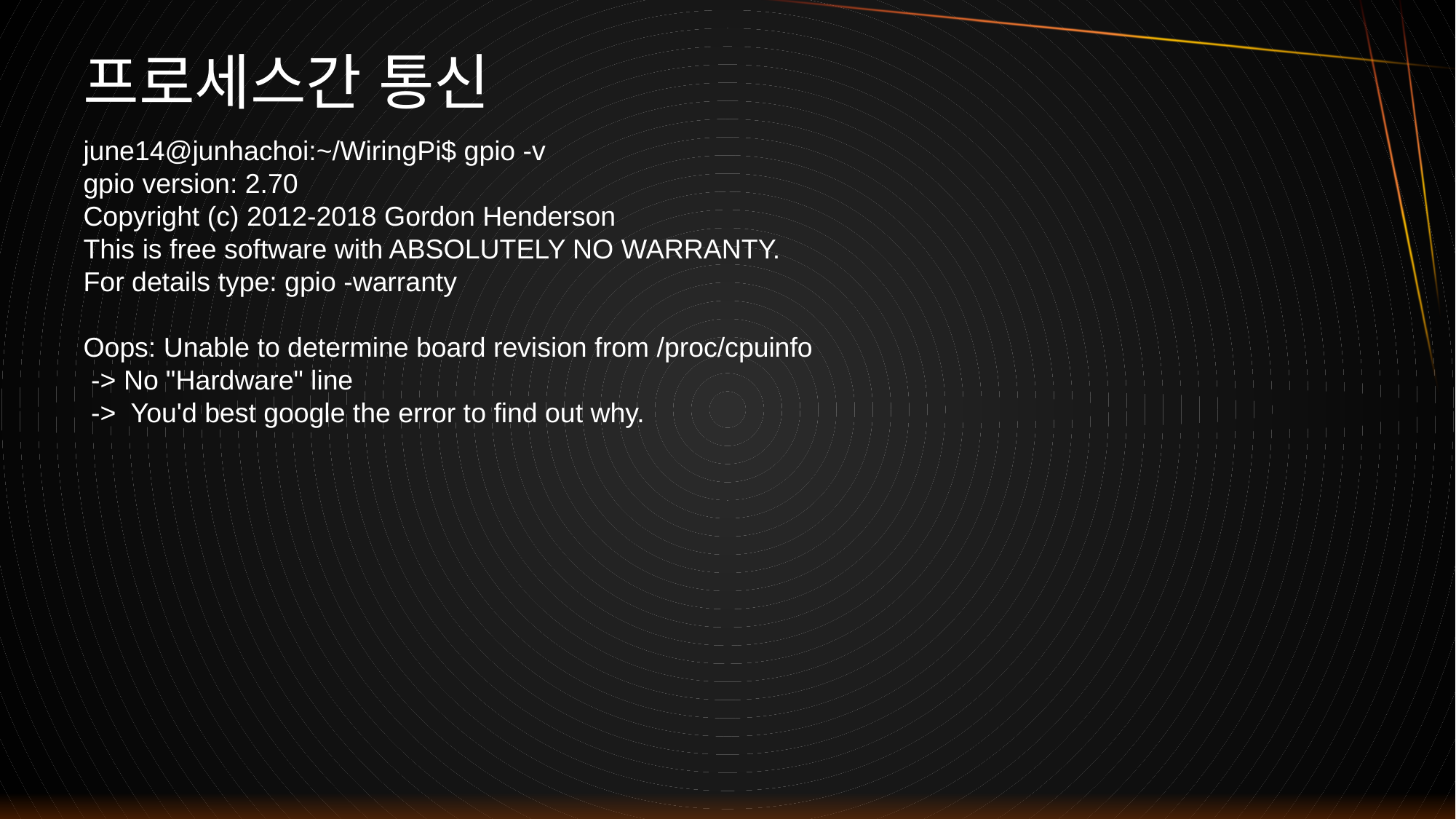

# 프로세스간 통신
june14@junhachoi:~/WiringPi$ gpio -v
gpio version: 2.70
Copyright (c) 2012-2018 Gordon Henderson
This is free software with ABSOLUTELY NO WARRANTY.
For details type: gpio -warranty

Oops: Unable to determine board revision from /proc/cpuinfo
 -> No "Hardware" line
 ->  You'd best google the error to find out why.